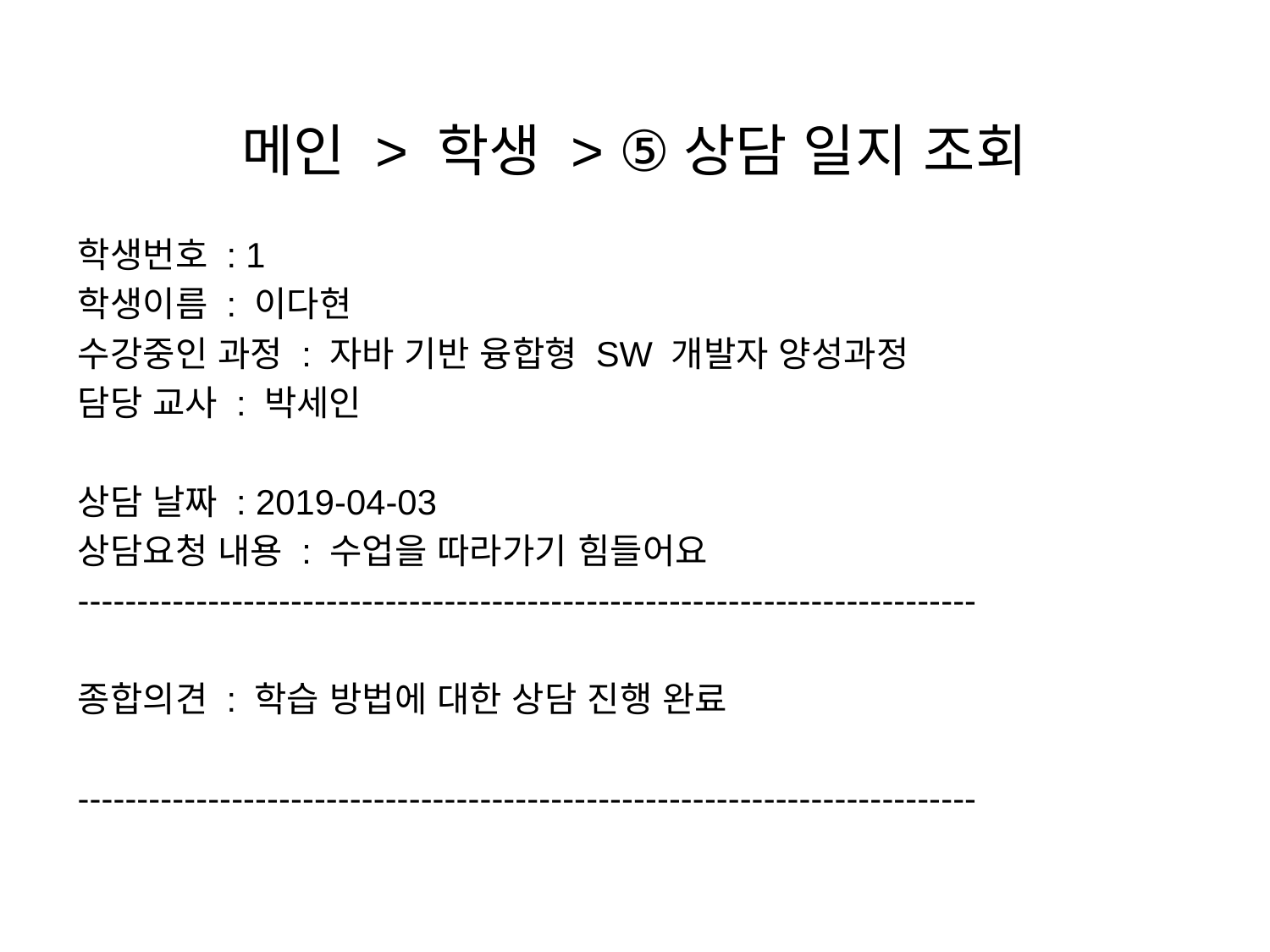

# 메인 > 학생 > ⑤상담 일지 조회
학생번호 : 1
학생이름 : 이다현
수강중인 과정 : 자바 기반 융합형 SW 개발자 양성과정
담당 교사 : 박세인

상담 날짜 : 2019-04-03
상담요청 내용 : 수업을 따라가기 힘들어요
----------------------------------------------------------------------------

종합의견 : 학습 방법에 대한 상담 진행 완료

----------------------------------------------------------------------------